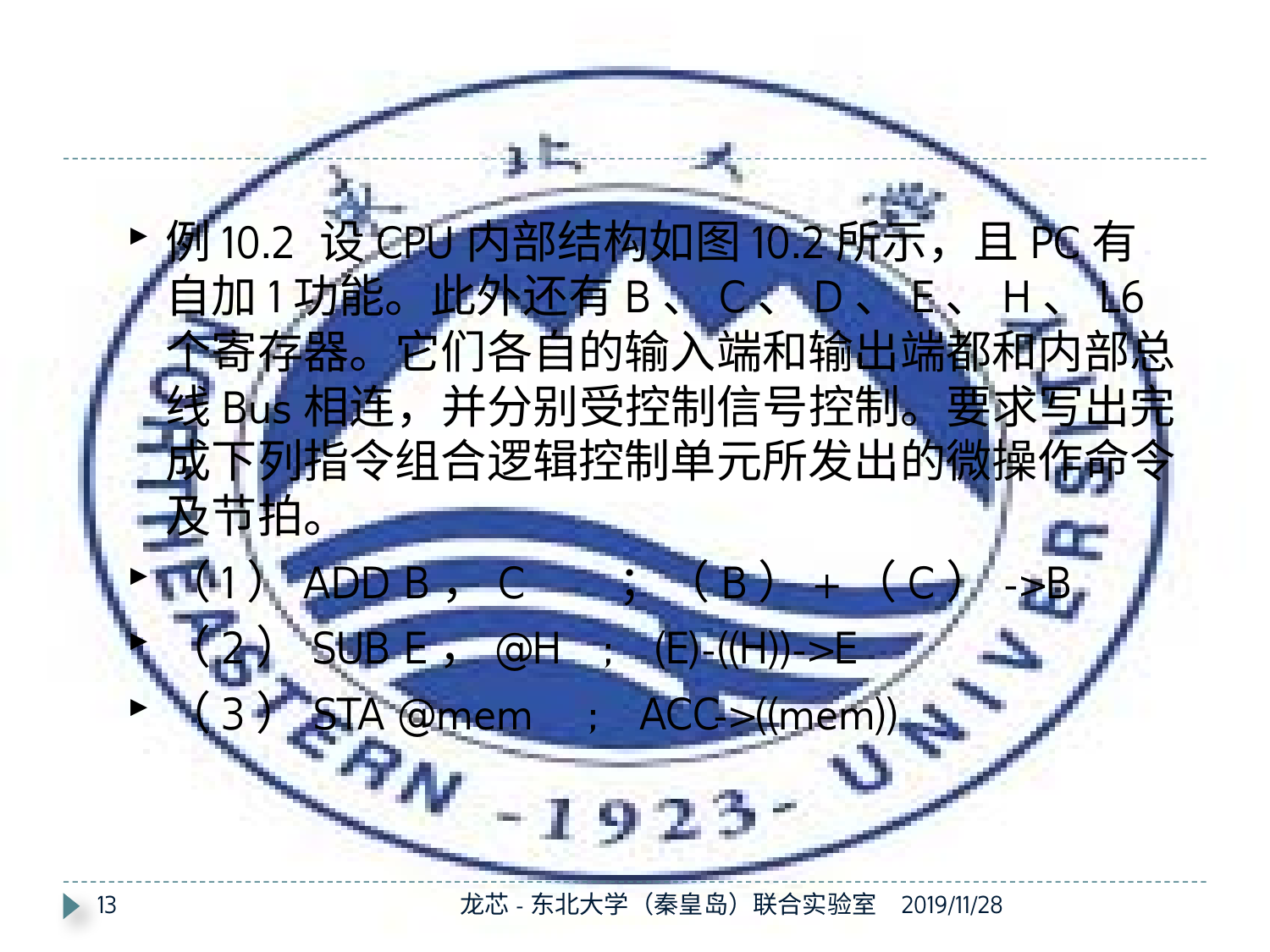

例10.2 设CPU内部结构如图10.2所示，且PC有自加1功能。此外还有B、C、D、E、H、L6个寄存器。它们各自的输入端和输出端都和内部总线Bus相连，并分别受控制信号控制。要求写出完成下列指令组合逻辑控制单元所发出的微操作命令及节拍。
（1）ADD B，C      ；（B）+（C）->B
（2）SUB E，@H   ;   (E)-((H))->E
（3）STA @mem    ;   ACC->((mem))

13
龙芯-东北大学（秦皇岛）联合实验室
2019/11/28